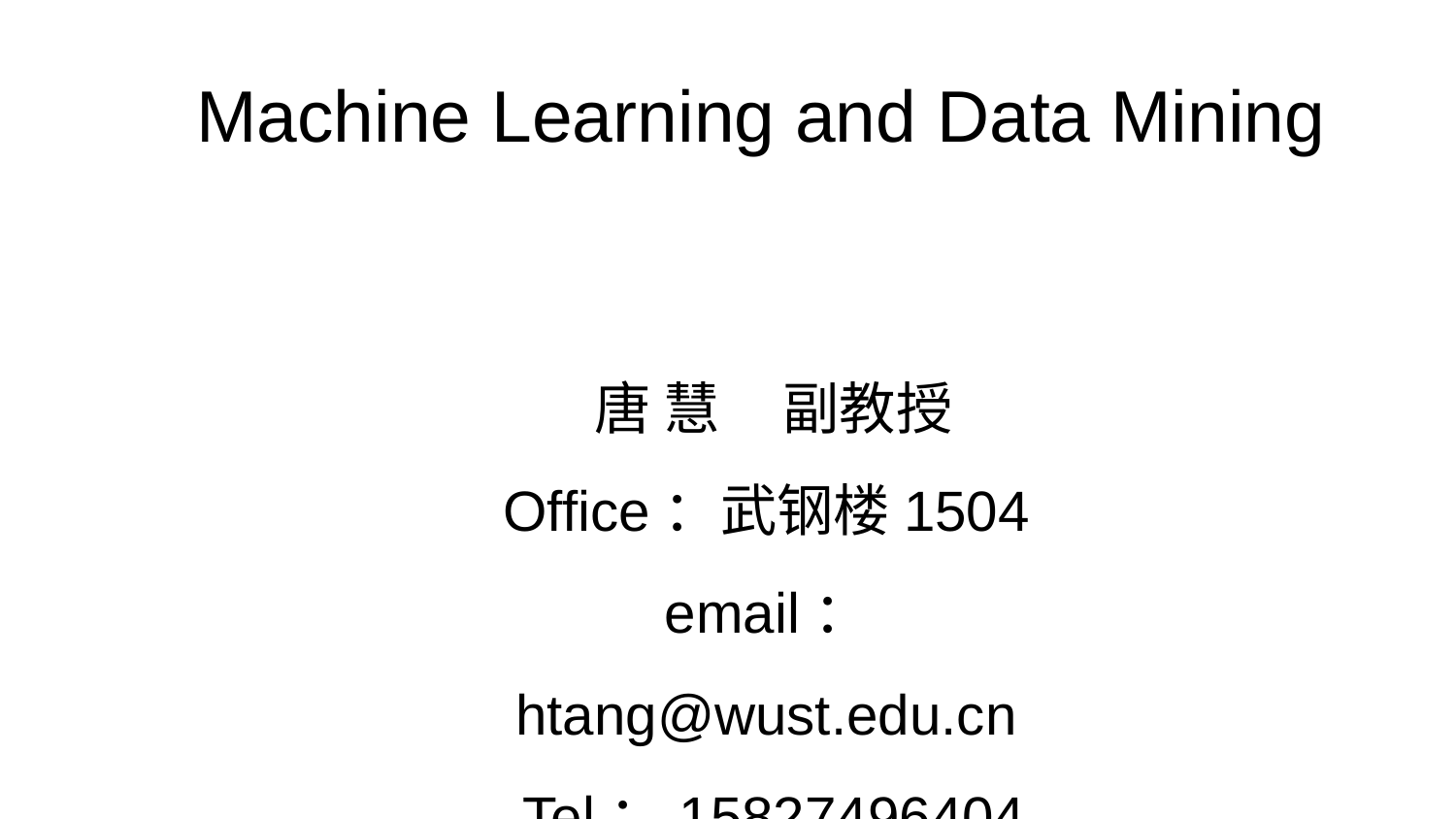

Machine Learning and Data Mining
唐 慧     副教授
Office：武钢楼1504
email：htang@wust.edu.cn
Tel：15827496404